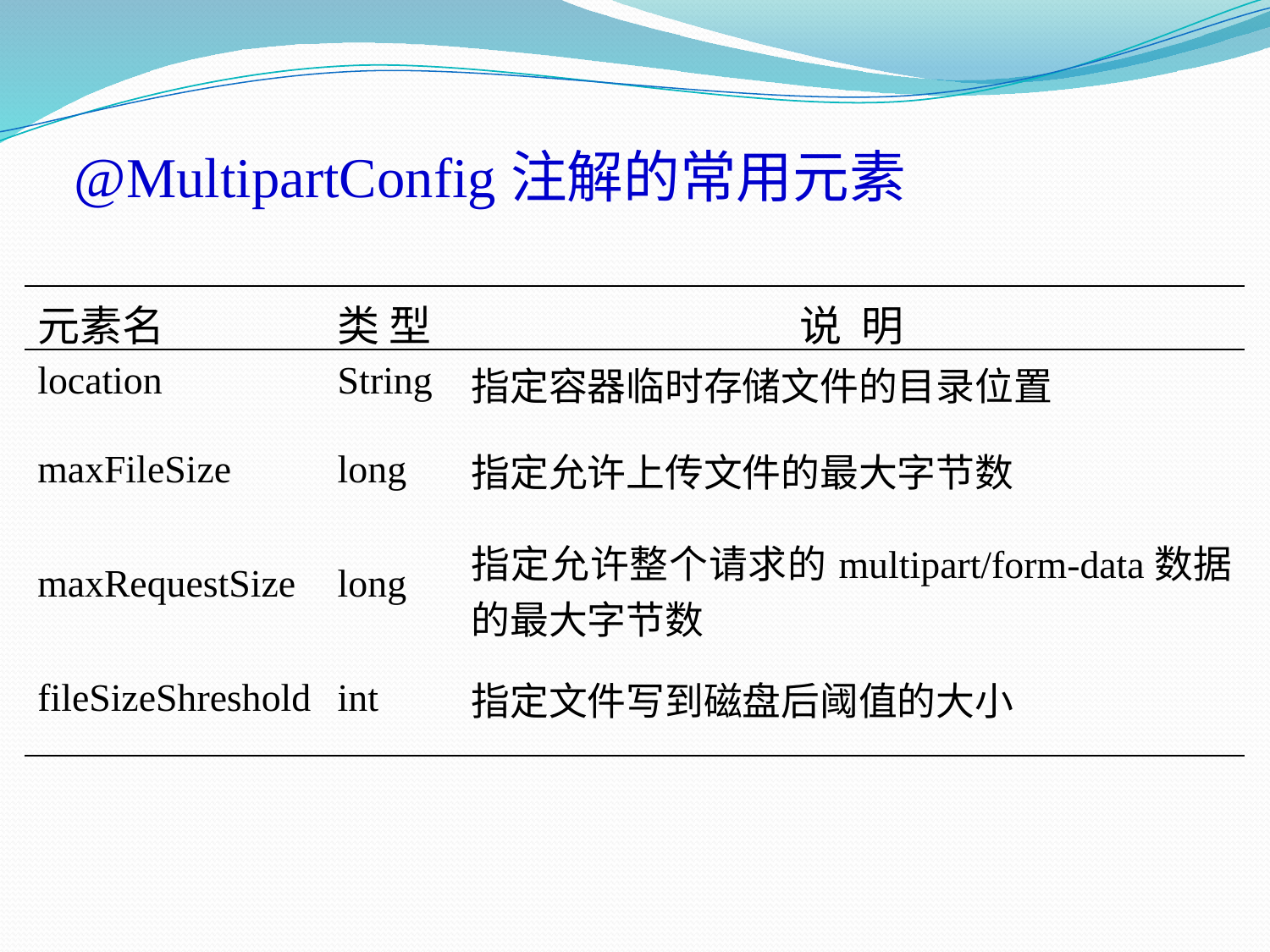

@MultipartConfig注解的常用元素
| 元素名 | 类 型 | 说 明 |
| --- | --- | --- |
| location | String | 指定容器临时存储文件的目录位置 |
| maxFileSize | long | 指定允许上传文件的最大字节数 |
| maxRequestSize | long | 指定允许整个请求的multipart/form-data数据的最大字节数 |
| fileSizeShreshold | int | 指定文件写到磁盘后阈值的大小 |